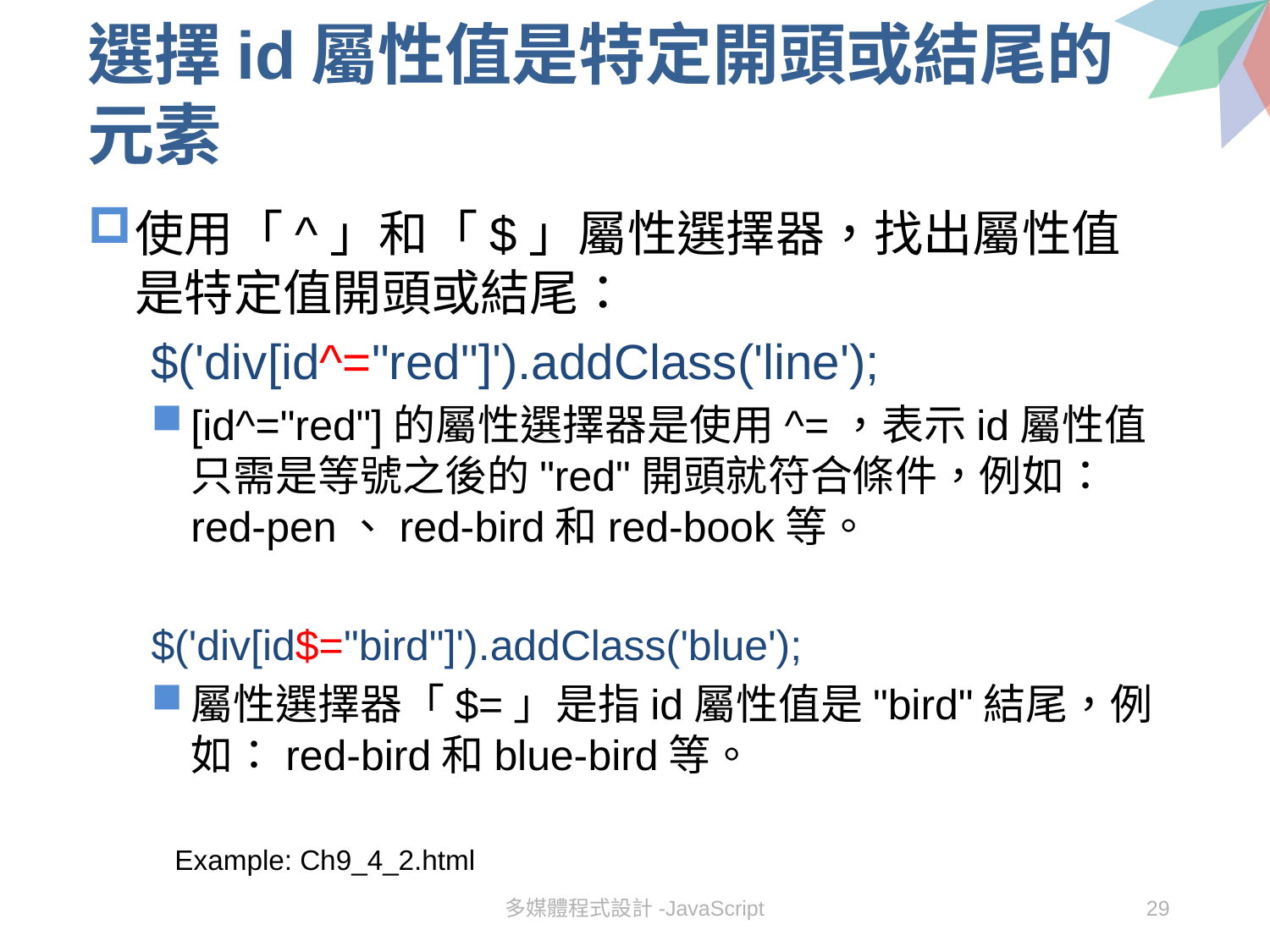

# 選擇id屬性值是特定開頭或結尾的元素
使用「^」和「$」屬性選擇器，找出屬性值是特定值開頭或結尾：
$('div[id^="red"]').addClass('line');
[id^="red"]的屬性選擇器是使用^=，表示id屬性值只需是等號之後的"red"開頭就符合條件，例如：red-pen、red-bird和red-book等。

$('div[id$="bird"]').addClass('blue');
屬性選擇器「$=」是指id屬性值是"bird"結尾，例如：red-bird和blue-bird等。
Example: Ch9_4_2.html
多媒體程式設計-JavaScript
29